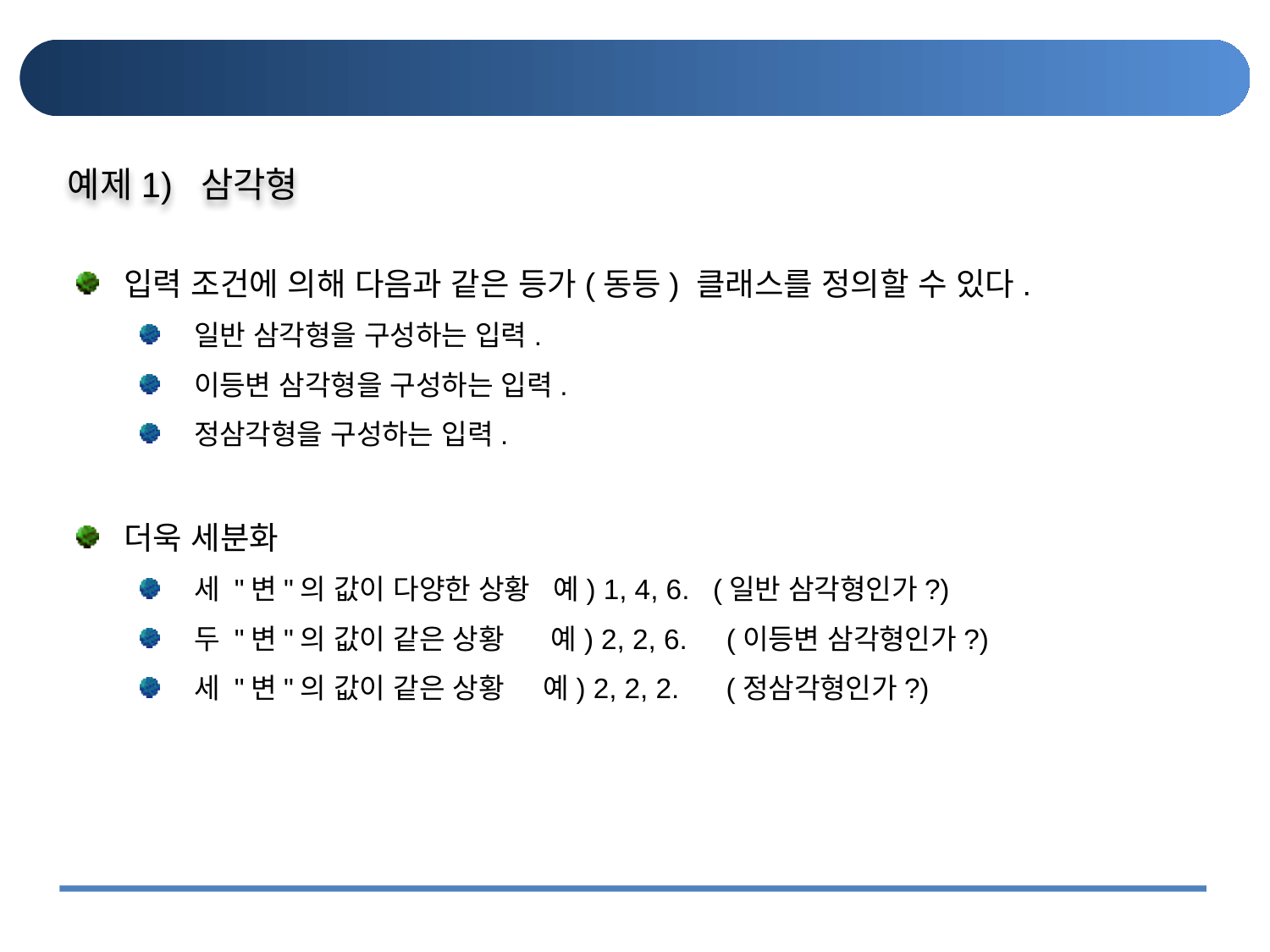

#
예제1)  삼각형
입력 조건에 의해 다음과 같은 등가(동등) 클래스를 정의할 수 있다.
 일반 삼각형을 구성하는 입력.
 이등변 삼각형을 구성하는 입력.
 정삼각형을 구성하는 입력.

더욱 세분화
 세 "변"의 값이 다양한 상황   예) 1, 4, 6.   (일반 삼각형인가?)
 두 "변"의 값이 같은 상황      예) 2, 2, 6.     (이등변 삼각형인가?)
 세 "변"의 값이 같은 상황     예) 2, 2, 2.      (정삼각형인가?)